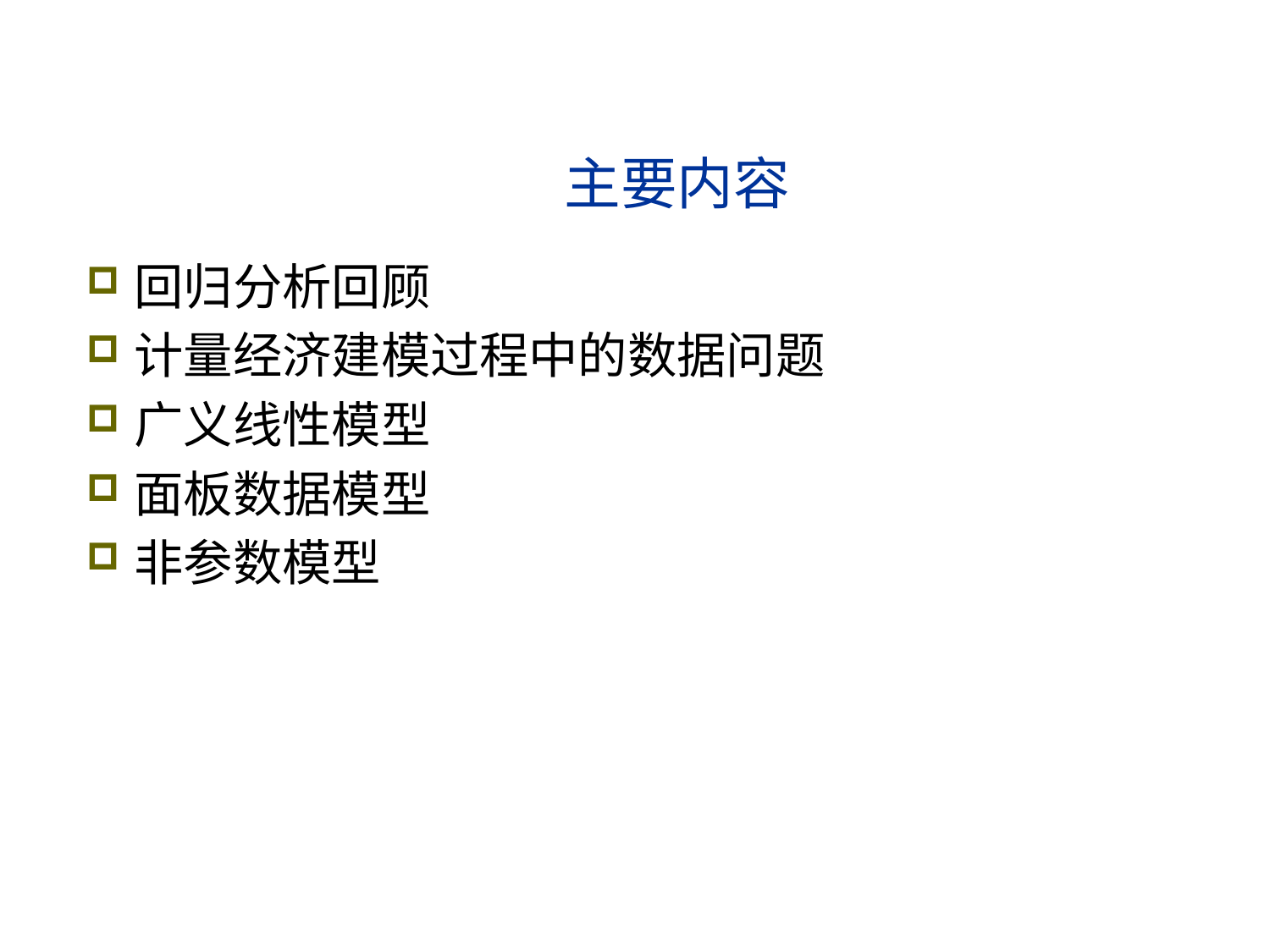

# 主要内容
回归分析回顾
计量经济建模过程中的数据问题
广义线性模型
面板数据模型
非参数模型